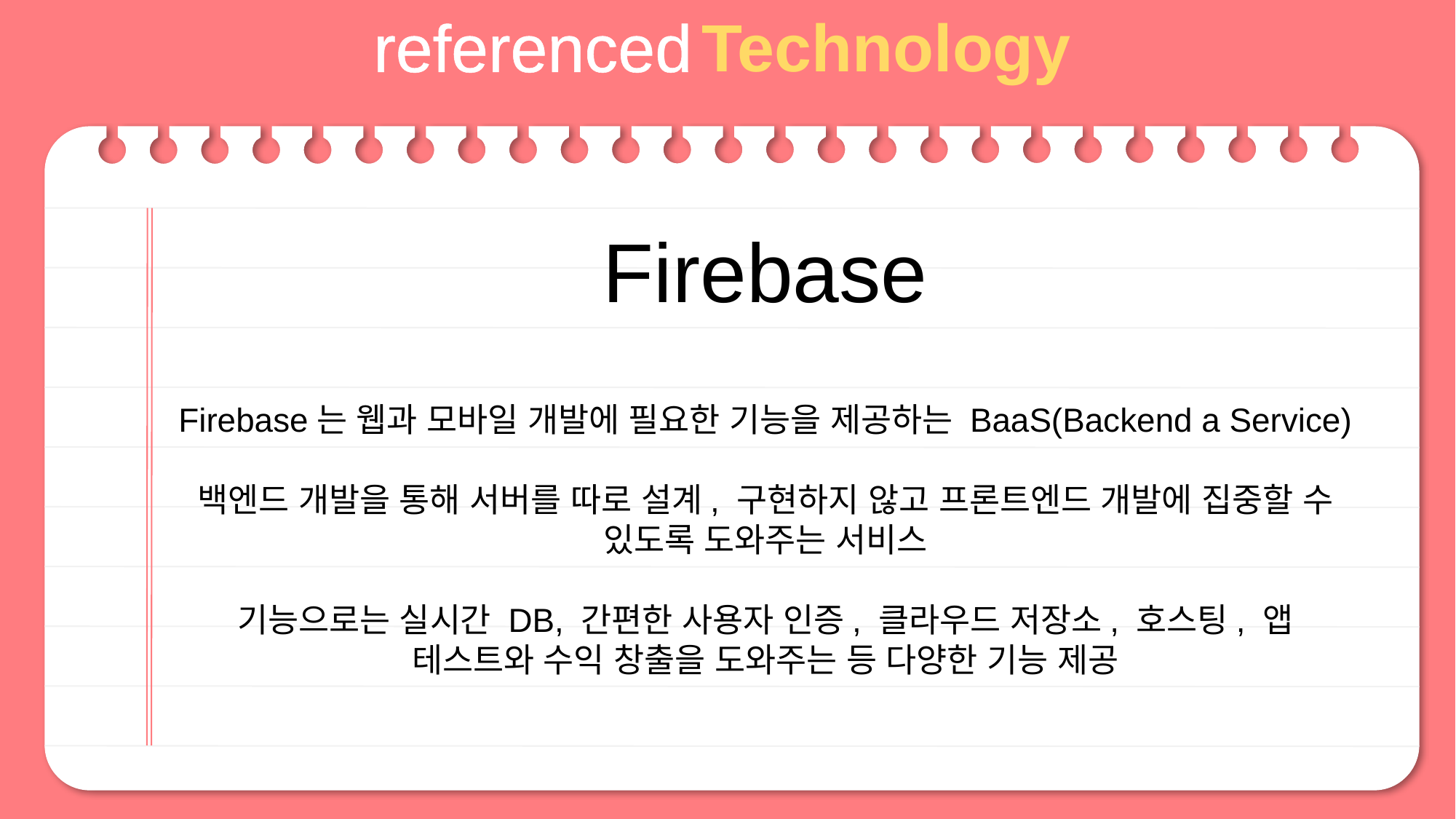

referenced  Technology

Firebase

Firebase는 웹과 모바일 개발에 필요한 기능을 제공하는 BaaS(Backend a Service)

백엔드 개발을 통해 서버를 따로 설계, 구현하지 않고 프론트엔드 개발에 집중할 수 있도록 도와주는 서비스

기능으로는 실시간 DB, 간편한 사용자 인증, 클라우드 저장소, 호스팅, 앱 테스트와 수익 창출을 도와주는 등 다양한 기능 제공